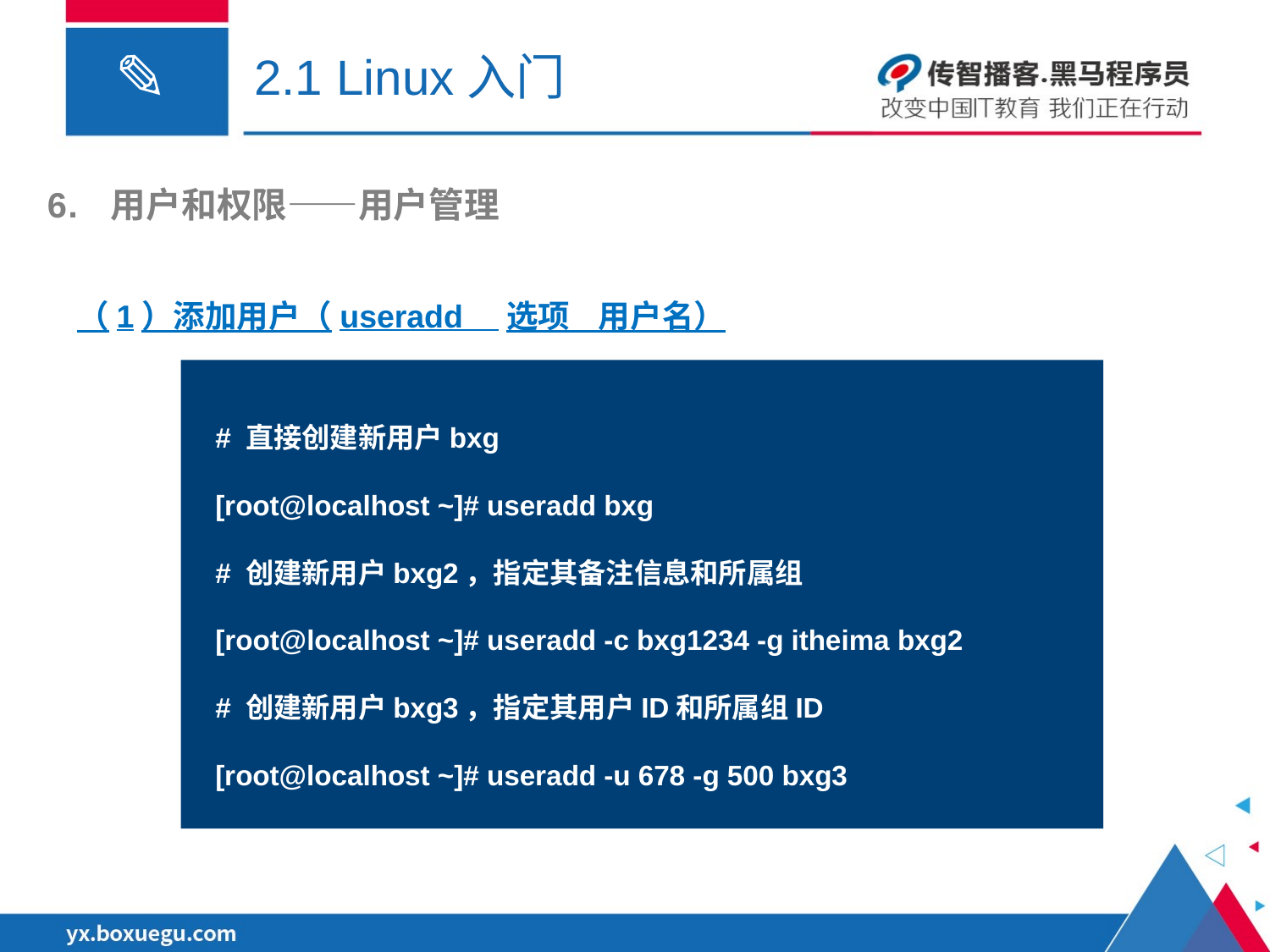

# 2.1 Linux入门
用户和权限——用户管理
（1）添加用户（useradd    选项    用户名）

# 直接创建新用户bxg
[root@localhost ~]# useradd bxg
# 创建新用户bxg2，指定其备注信息和所属组
[root@localhost ~]# useradd -c bxg1234 -g itheima bxg2
# 创建新用户bxg3，指定其用户ID和所属组ID
[root@localhost ~]# useradd -u 678 -g 500 bxg3